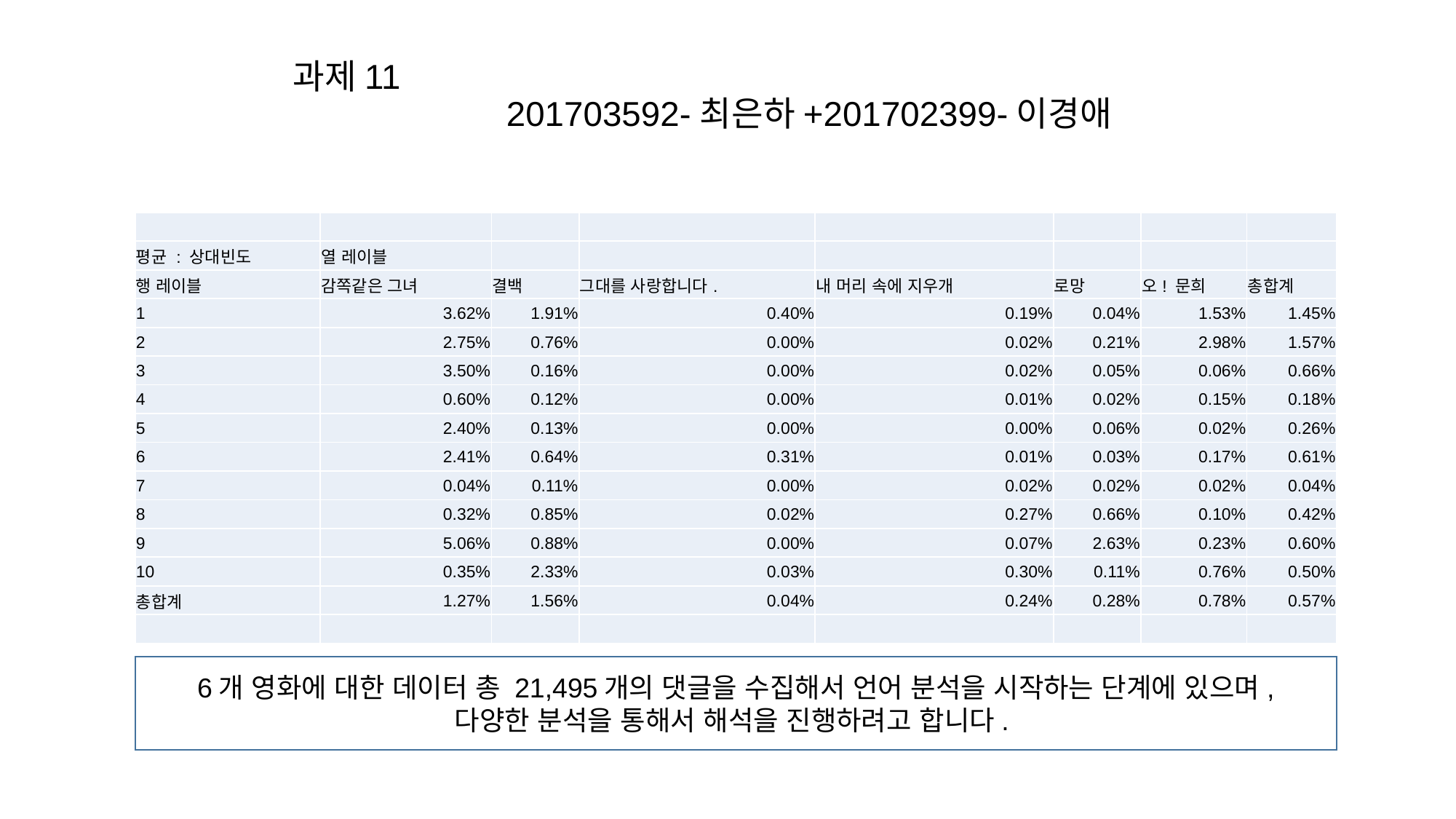

# 과제11 201703592-최은하+201702399-이경애
|  |  |  |  |  |  |  |  |
| --- | --- | --- | --- | --- | --- | --- | --- |
| 평균 : 상대빈도 | 열 레이블 |  |  |  |  |  |  |
| 행 레이블 | 감쪽같은 그녀 | 결백 | 그대를 사랑합니다. | 내 머리 속에 지우개 | 로망 | 오! 문희 | 총합계 |
| 1 | 3.62% | 1.91% | 0.40% | 0.19% | 0.04% | 1.53% | 1.45% |
| 2 | 2.75% | 0.76% | 0.00% | 0.02% | 0.21% | 2.98% | 1.57% |
| 3 | 3.50% | 0.16% | 0.00% | 0.02% | 0.05% | 0.06% | 0.66% |
| 4 | 0.60% | 0.12% | 0.00% | 0.01% | 0.02% | 0.15% | 0.18% |
| 5 | 2.40% | 0.13% | 0.00% | 0.00% | 0.06% | 0.02% | 0.26% |
| 6 | 2.41% | 0.64% | 0.31% | 0.01% | 0.03% | 0.17% | 0.61% |
| 7 | 0.04% | 0.11% | 0.00% | 0.02% | 0.02% | 0.02% | 0.04% |
| 8 | 0.32% | 0.85% | 0.02% | 0.27% | 0.66% | 0.10% | 0.42% |
| 9 | 5.06% | 0.88% | 0.00% | 0.07% | 2.63% | 0.23% | 0.60% |
| 10 | 0.35% | 2.33% | 0.03% | 0.30% | 0.11% | 0.76% | 0.50% |
| 총합계 | 1.27% | 1.56% | 0.04% | 0.24% | 0.28% | 0.78% | 0.57% |
|  |  |  |  |  |  |  |  |
6개 영화에 대한 데이터 총 21,495개의 댓글을 수집해서 언어 분석을 시작하는 단계에 있으며,
다양한 분석을 통해서 해석을 진행하려고 합니다.